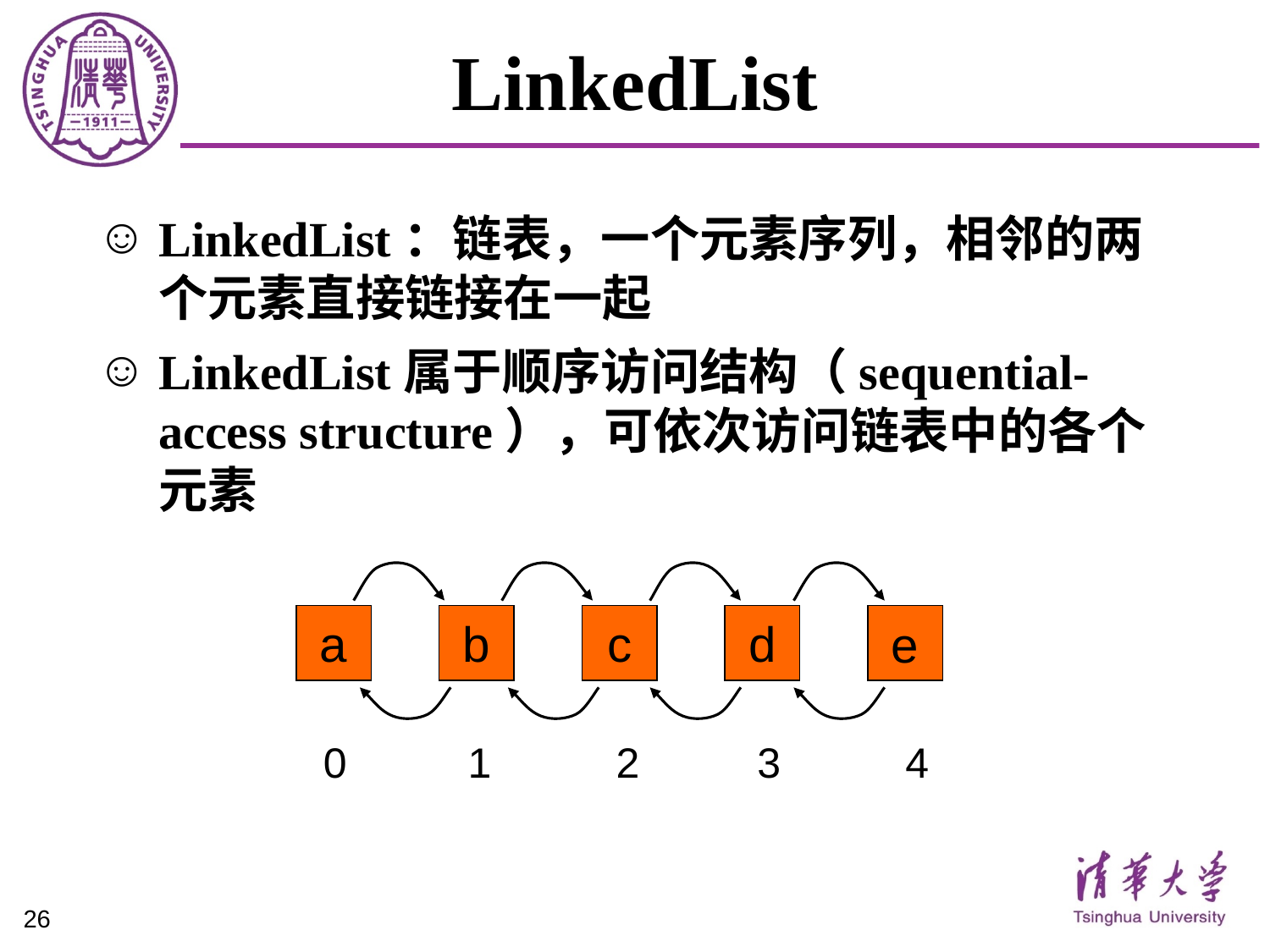

# LinkedList
LinkedList：链表，一个元素序列，相邻的两个元素直接链接在一起
LinkedList属于顺序访问结构（sequential-access structure），可依次访问链表中的各个元素

a
b
c
d
e

0
1
2
3
4
26